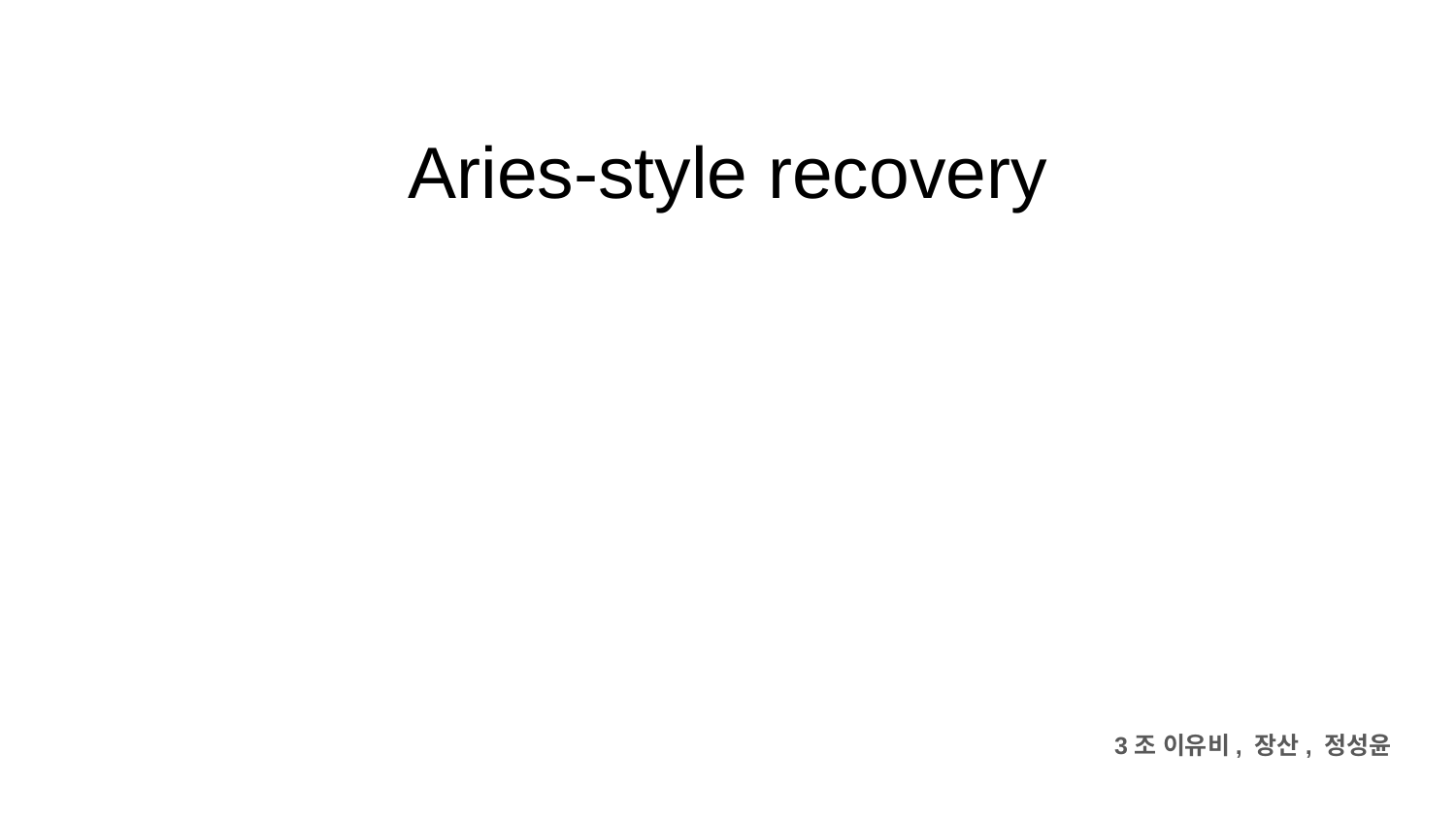

# Aries-style recovery

3조 이유비, 장산, 정성윤